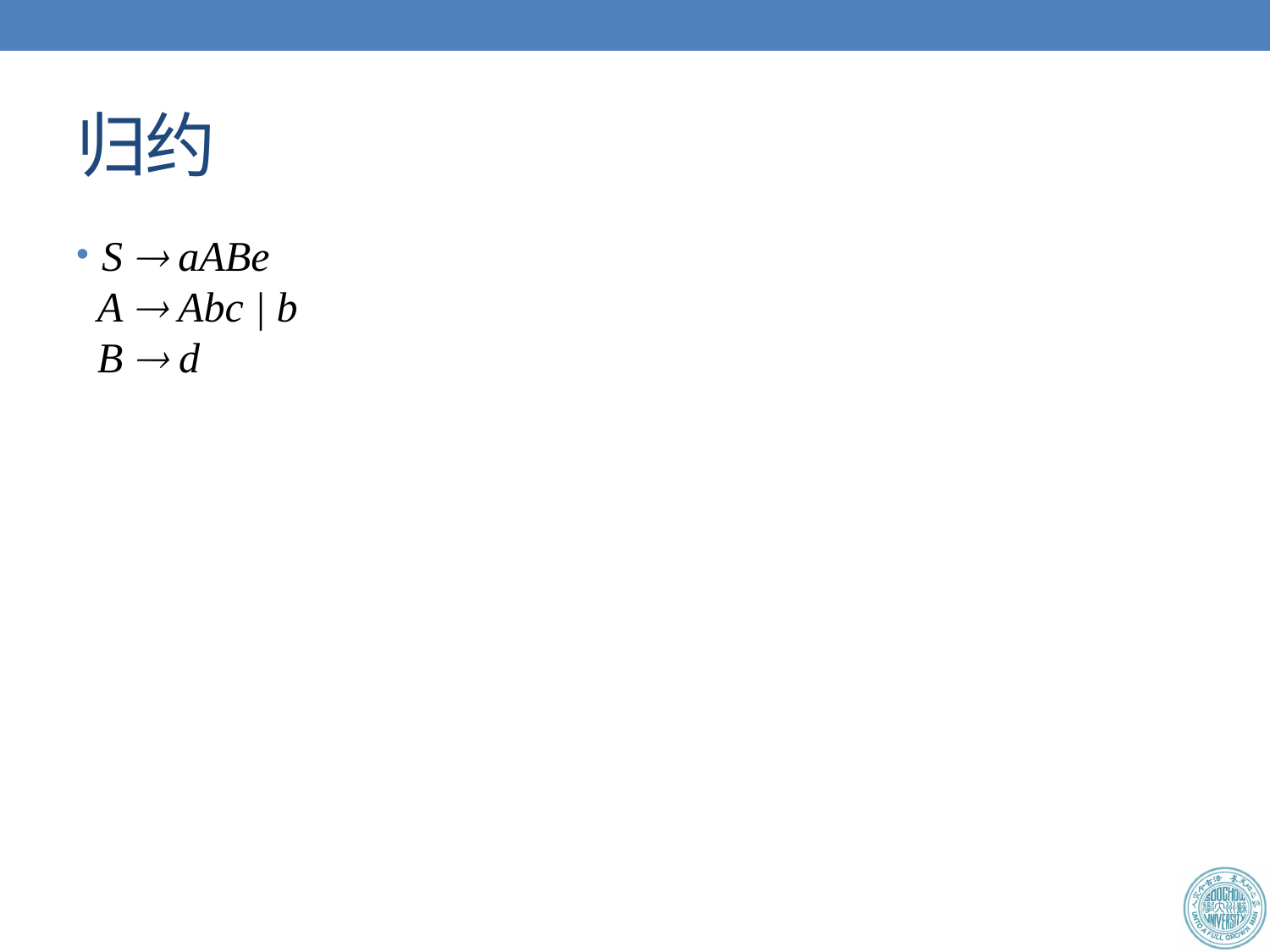

# 归约
S → aABe
  A → Abc | b
  B → d